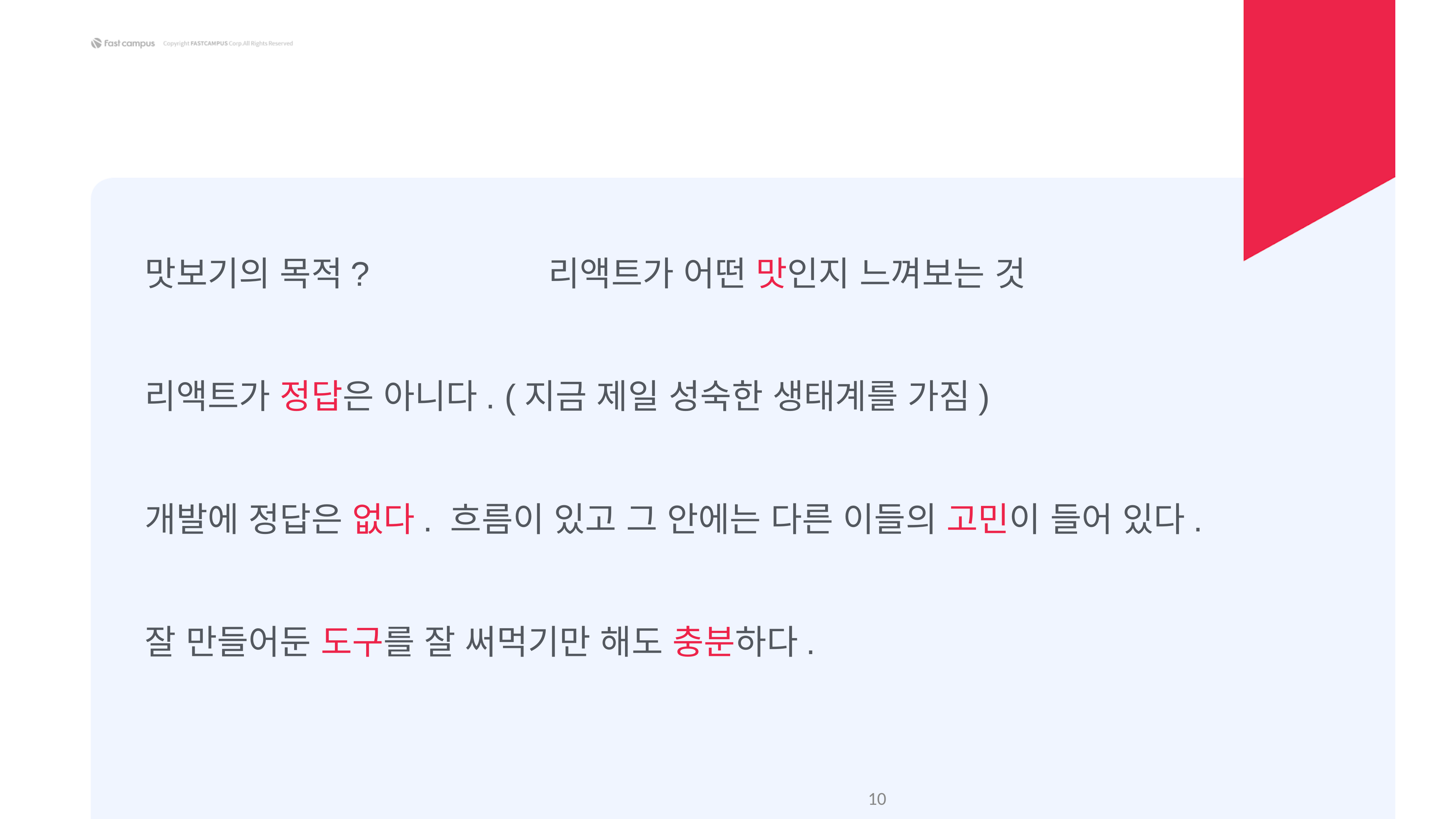

맛보기의 목적?                  리액트가 어떤 맛인지 느껴보는 것

리액트가 정답은 아니다. (지금 제일 성숙한 생태계를 가짐)

개발에 정답은 없다. 흐름이 있고 그 안에는 다른 이들의 고민이 들어 있다.

잘 만들어둔 도구를 잘 써먹기만 해도 충분하다.
10